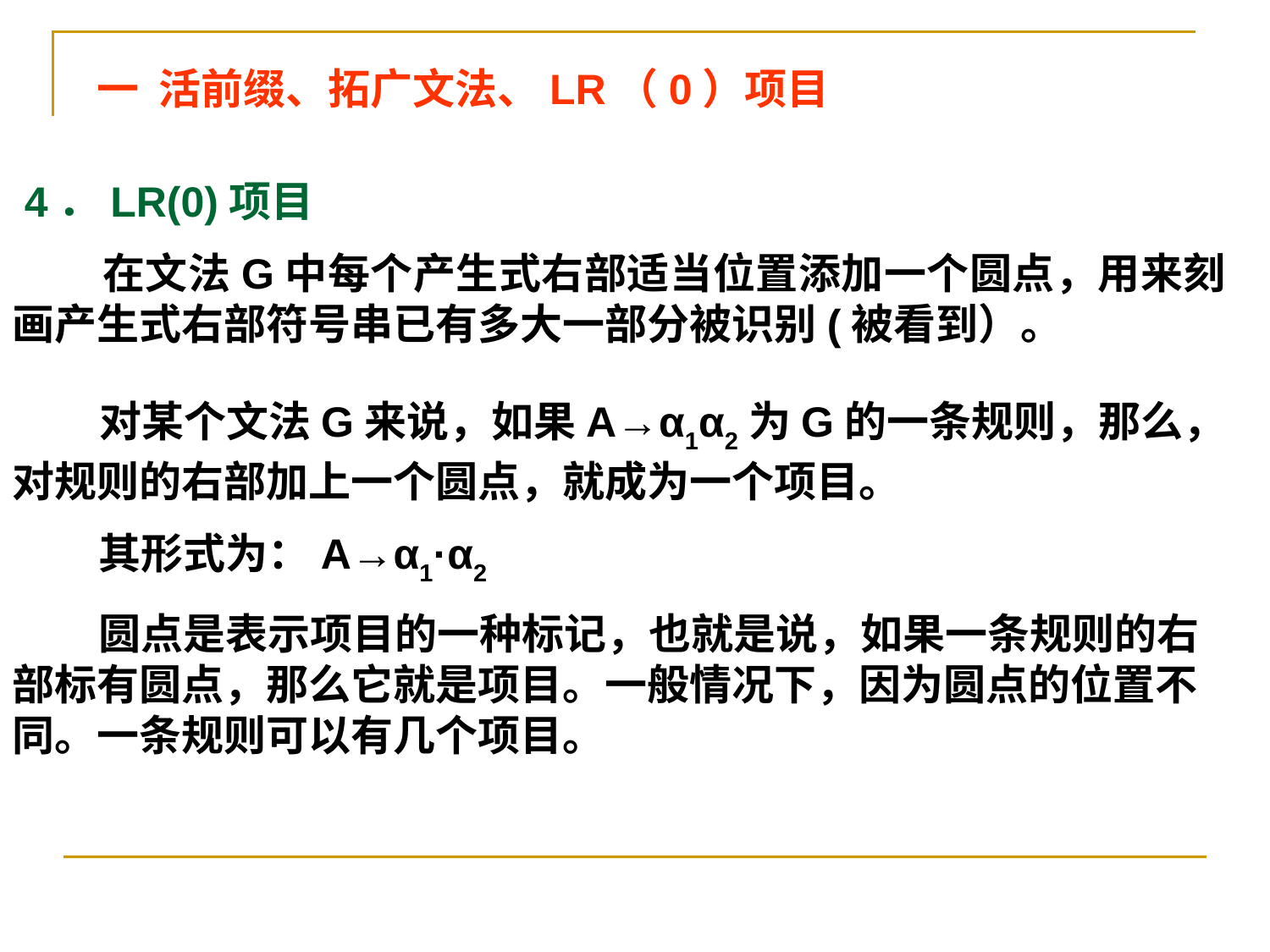

一  活前缀、拓广文法、LR（0）项目
 4．LR(0)项目
        在文法G中每个产生式右部适当位置添加一个圆点，用来刻画产生式右部符号串已有多大一部分被识别(被看到）。
          对某个文法G来说，如果A→α1α2为G的一条规则，那么，对规则的右部加上一个圆点，就成为一个项目。
        其形式为：A→α1·α2
        圆点是表示项目的一种标记，也就是说，如果一条规则的右部标有圆点，那么它就是项目。一般情况下，因为圆点的位置不同。一条规则可以有几个项目。
51